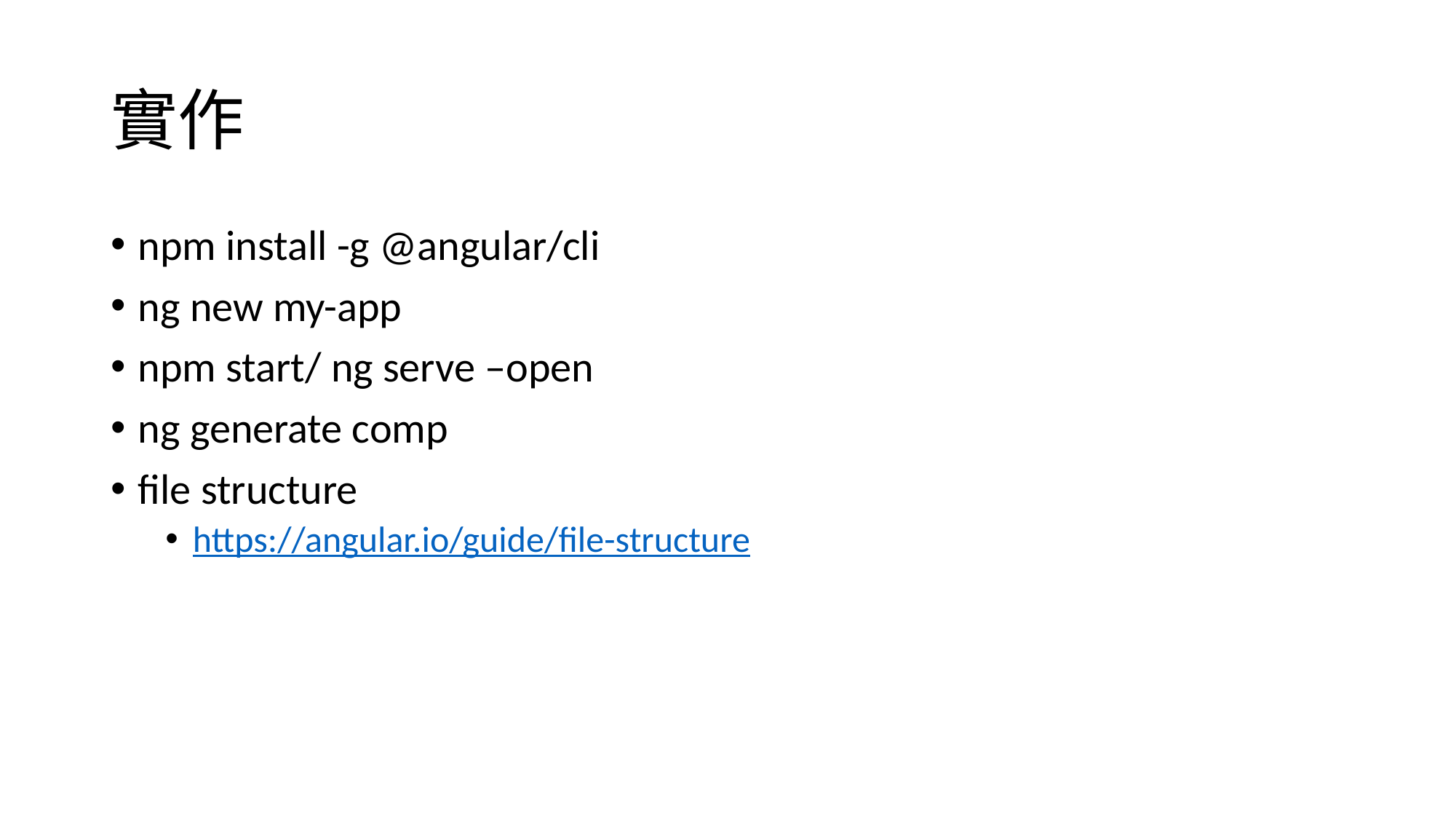

# 實作
npm install -g @angular/cli
ng new my-app
npm start/ ng serve –open
ng generate comp
file structure
https://angular.io/guide/file-structure